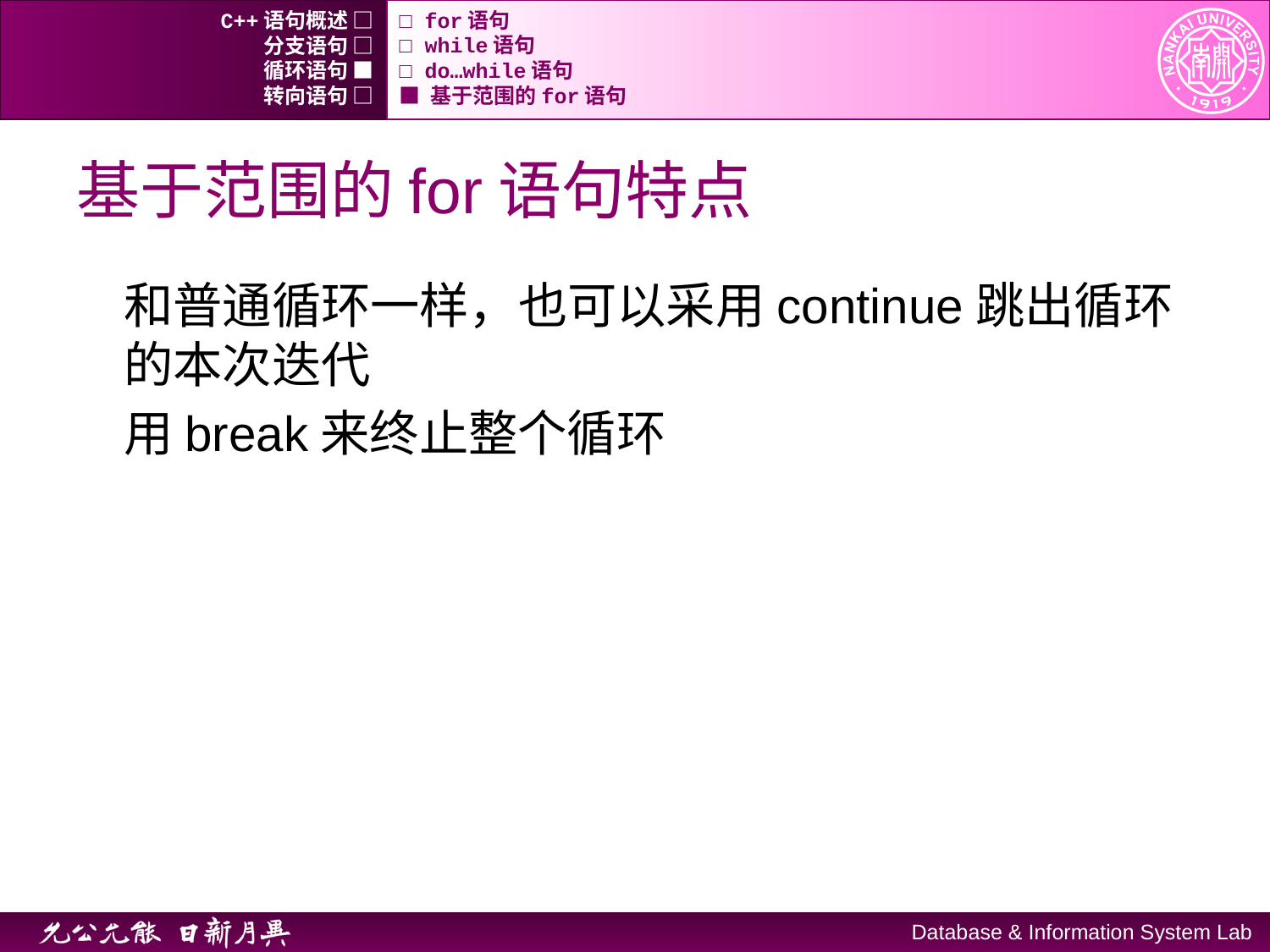

C++语句概述 □
□ for语句
分支语句 □
□ while语句
循环语句 ■
□ do…while语句
转向语句 □
■ 基于范围的for语句
# 基于范围的for语句特点
和普通循环一样，也可以采用continue跳出循环的本次迭代
用break来终止整个循环